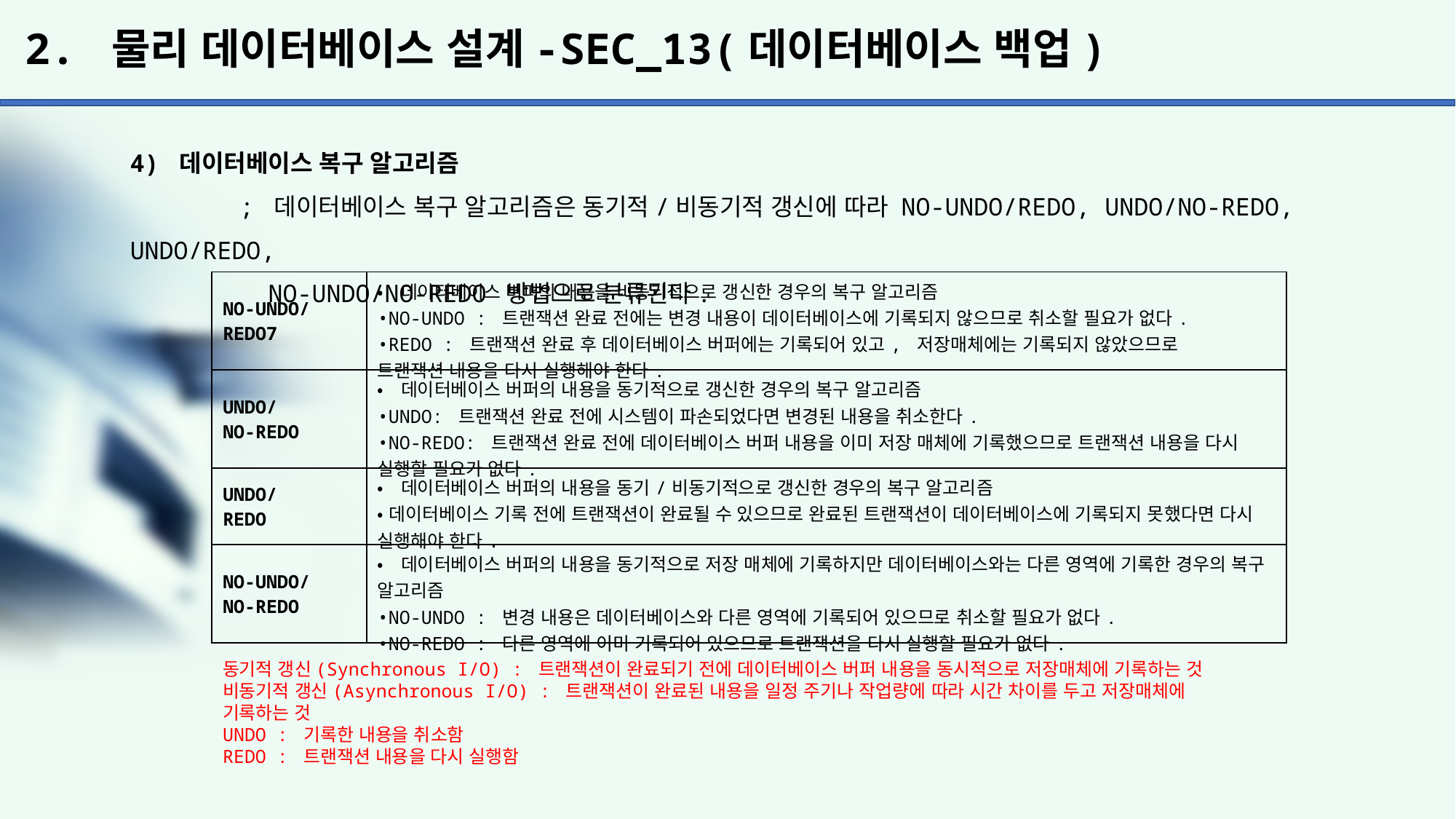

# 2. 물리 데이터베이스 설계-SEC_13(데이터베이스 백업)
4) 데이터베이스 복구 알고리즘
	; 데이터베이스 복구 알고리즘은 동기적/비동기적 갱신에 따라 NO-UNDO/REDO, UNDO/NO-REDO, UNDO/REDO,
	  NO-UNDO/NO-REDO 방법으로 분류된다.

| NO-UNDO/ REDO7 | •데이터베이스 버퍼의 내용을 비동기적으로 갱신한 경우의 복구 알고리즘 •NO-UNDO : 트랜잭션 완료 전에는 변경 내용이 데이터베이스에 기록되지 않으므로 취소할 필요가 없다. •REDO : 트랜잭션 완료 후 데이터베이스 버퍼에는 기록되어 있고, 저장매체에는 기록되지 않았으므로 트랜잭션 내용을 다시 실행해야 한다. |
| --- | --- |
| UNDO/ NO-REDO | •데이터베이스 버퍼의 내용을 동기적으로 갱신한 경우의 복구 알고리즘 •UNDO: 트랜잭션 완료 전에 시스템이 파손되었다면 변경된 내용을 취소한다. •NO-REDO: 트랜잭션 완료 전에 데이터베이스 버퍼 내용을 이미 저장 매체에 기록했으므로 트랜잭션 내용을 다시 실행할 필요가 없다. |
| UNDO/ REDO | •데이터베이스 버퍼의 내용을 동기/비동기적으로 갱신한 경우의 복구 알고리즘 •데이터베이스 기록 전에 트랜잭션이 완료될 수 있으므로 완료된 트랜잭션이 데이터베이스에 기록되지 못했다면 다시 실행해야 한다. |
| NO-UNDO/ NO-REDO | •데이터베이스 버퍼의 내용을 동기적으로 저장 매체에 기록하지만 데이터베이스와는 다른 영역에 기록한 경우의 복구 알고리즘 •NO-UNDO : 변경 내용은 데이터베이스와 다른 영역에 기록되어 있으므로 취소할 필요가 없다. •NO-REDO : 다른 영역에 이미 기록되어 있으므로 트랜잭션을 다시 실행할 필요가 없다. |
동기적 갱신(Synchronous I/O) : 트랜잭션이 완료되기 전에 데이터베이스 버퍼 내용을 동시적으로 저장매체에 기록하는 것
비동기적 갱신(Asynchronous I/O) : 트랜잭션이 완료된 내용을 일정 주기나 작업량에 따라 시간 차이를 두고 저장매체에
기록하는 것
UNDO : 기록한 내용을 취소함
REDO : 트랜잭션 내용을 다시 실행함